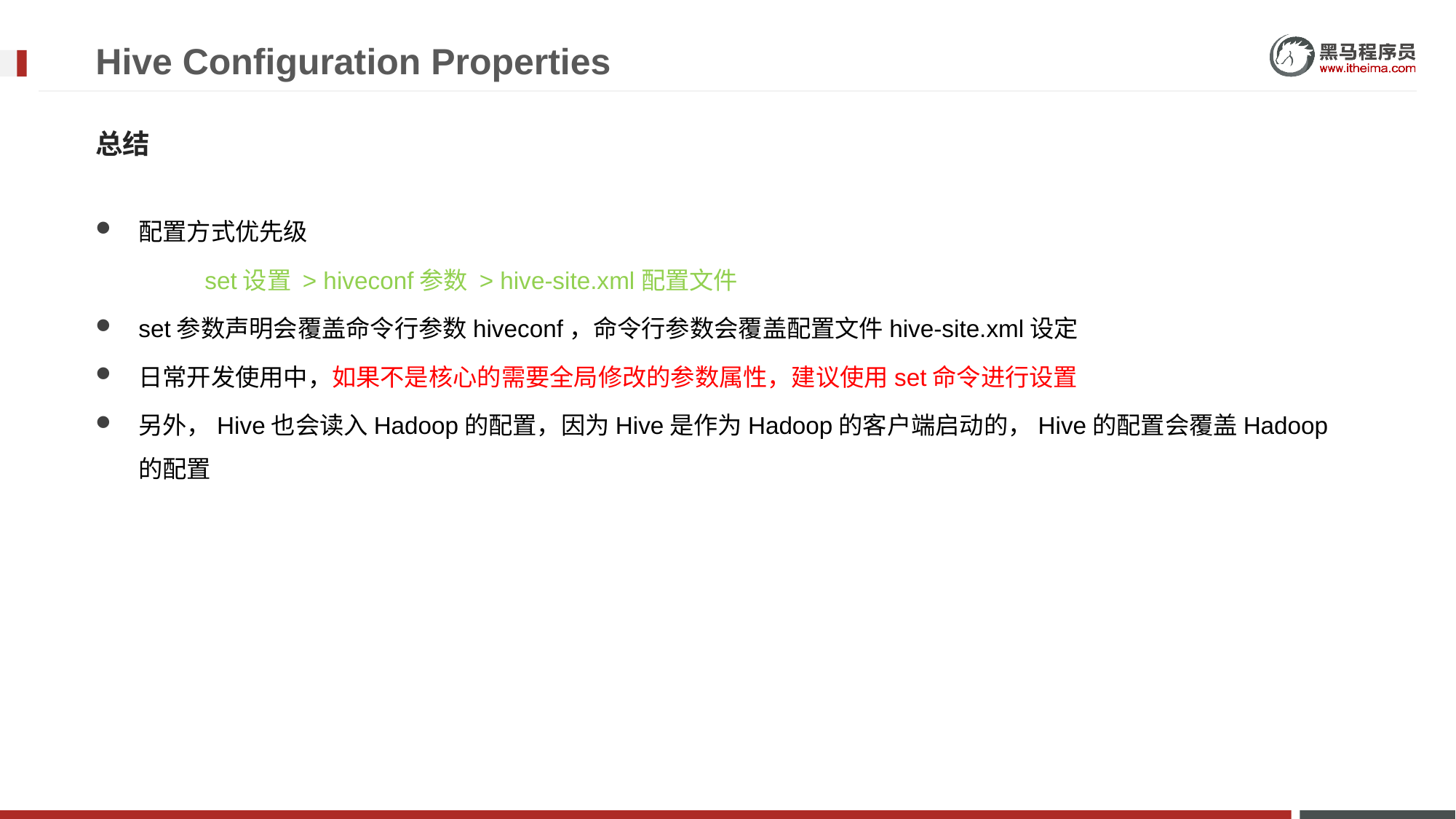

# Hive Configuration Properties
总结
配置方式优先级
	set设置 > hiveconf参数 > hive-site.xml配置文件
set参数声明会覆盖命令行参数hiveconf，命令行参数会覆盖配置文件hive-site.xml设定
日常开发使用中，如果不是核心的需要全局修改的参数属性，建议使用set命令进行设置
另外，Hive也会读入Hadoop的配置，因为Hive是作为Hadoop的客户端启动的，Hive的配置会覆盖Hadoop的配置